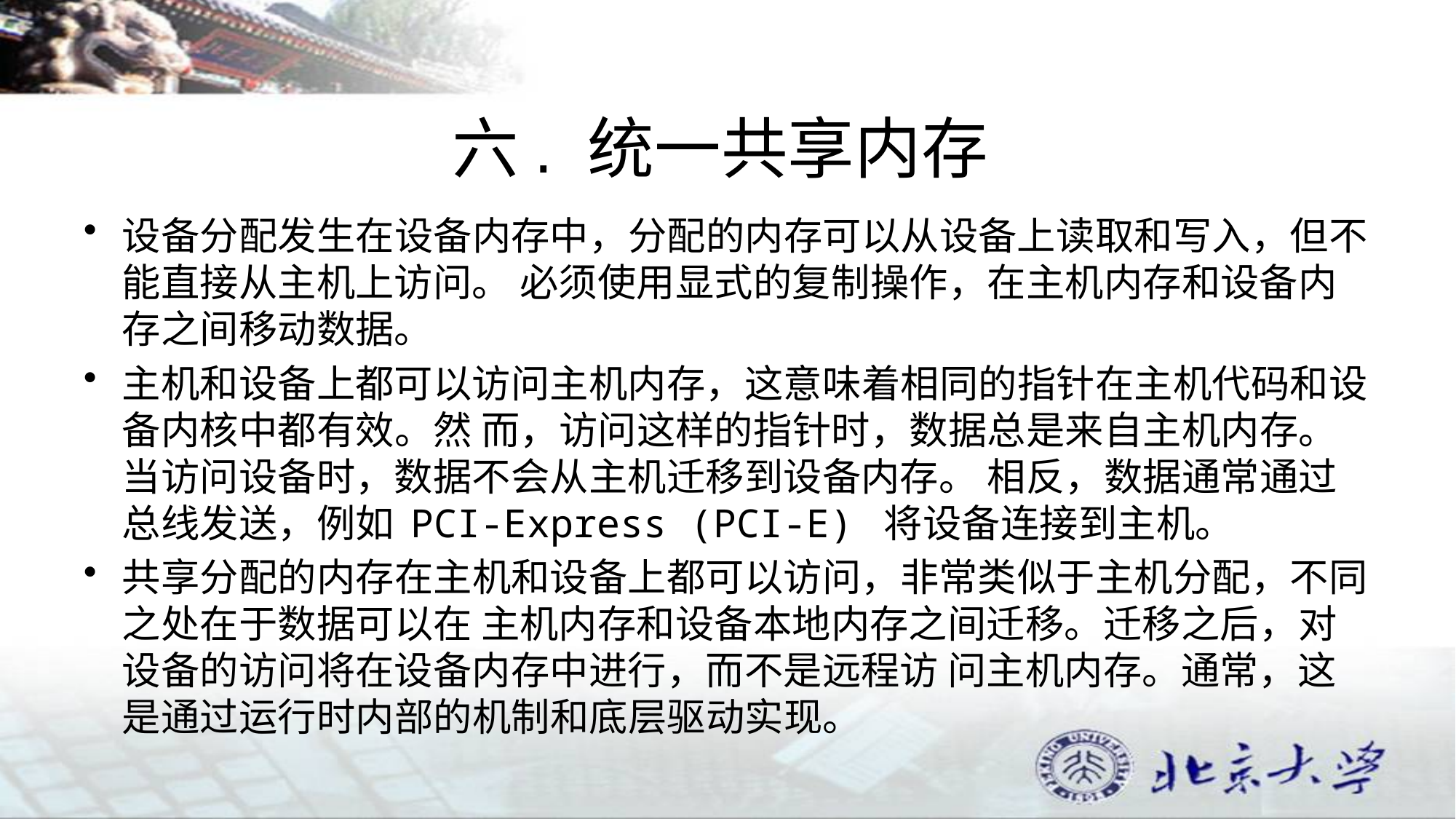

# 六. 统一共享内存
设备分配发生在设备内存中，分配的内存可以从设备上读取和写入，但不能直接从主机上访问。 必须使用显式的复制操作，在主机内存和设备内存之间移动数据。
主机和设备上都可以访问主机内存，这意味着相同的指针在主机代码和设备内核中都有效。然 而，访问这样的指针时，数据总是来自主机内存。当访问设备时，数据不会从主机迁移到设备内存。 相反，数据通常通过总线发送，例如 PCI-Express (PCI-E) 将设备连接到主机。
共享分配的内存在主机和设备上都可以访问，非常类似于主机分配，不同之处在于数据可以在 主机内存和设备本地内存之间迁移。迁移之后，对设备的访问将在设备内存中进行，而不是远程访 问主机内存。通常，这是通过运行时内部的机制和底层驱动实现。